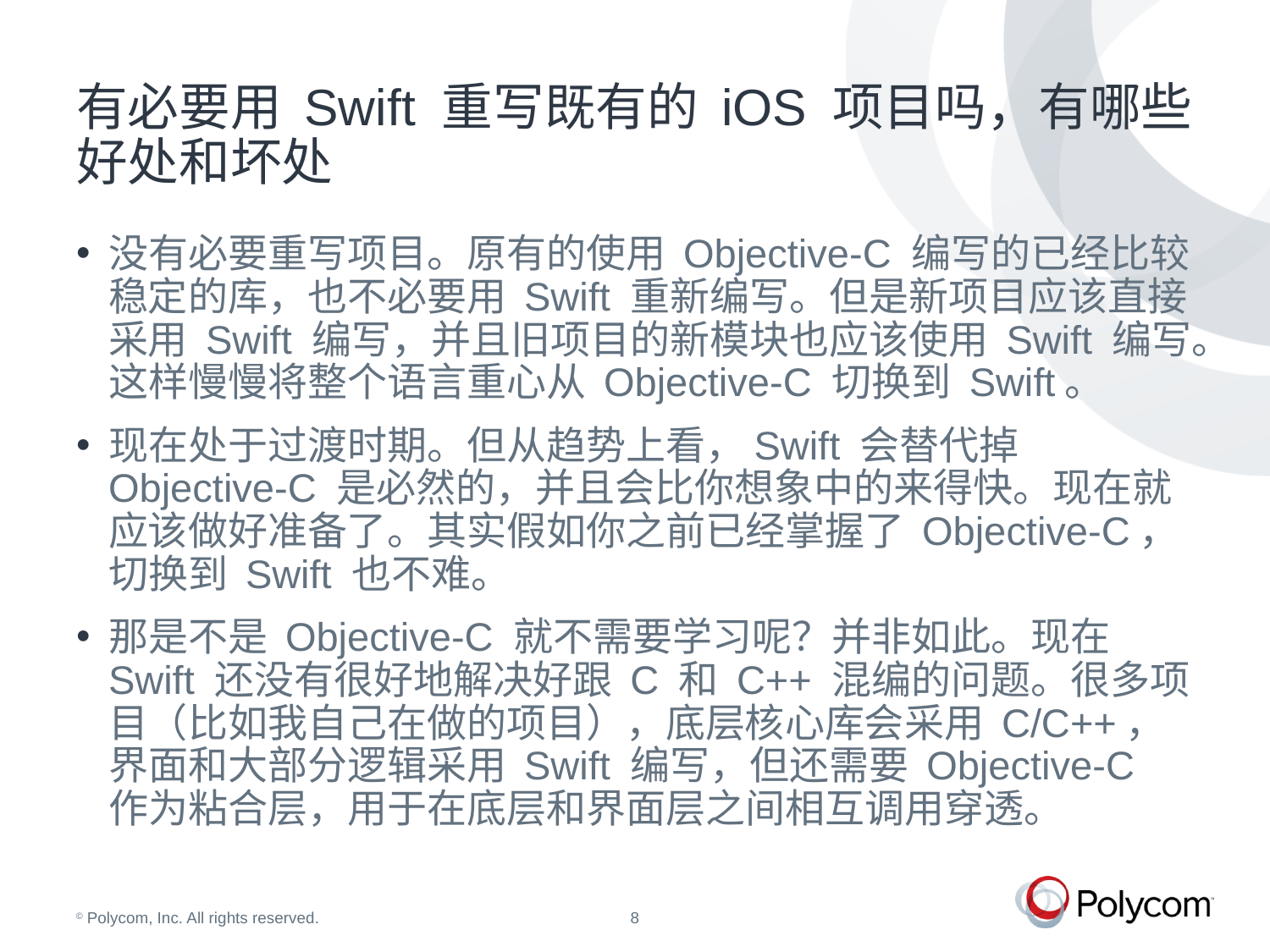

# 有必要用 Swift 重写既有的 iOS 项目吗，有哪些好处和坏处
没有必要重写项目。原有的使用 Objective-C 编写的已经比较稳定的库，也不必要用 Swift 重新编写。但是新项目应该直接采用 Swift 编写，并且旧项目的新模块也应该使用 Swift 编写。这样慢慢将整个语言重心从 Objective-C 切换到 Swift。
现在处于过渡时期。但从趋势上看，Swift 会替代掉 Objective-C 是必然的，并且会比你想象中的来得快。现在就应该做好准备了。其实假如你之前已经掌握了 Objective-C，切换到 Swift 也不难。
那是不是 Objective-C 就不需要学习呢？并非如此。现在 Swift 还没有很好地解决好跟 C 和 C++ 混编的问题。很多项目（比如我自己在做的项目），底层核心库会采用 C/C++，界面和大部分逻辑采用 Swift 编写，但还需要 Objective-C 作为粘合层，用于在底层和界面层之间相互调用穿透。